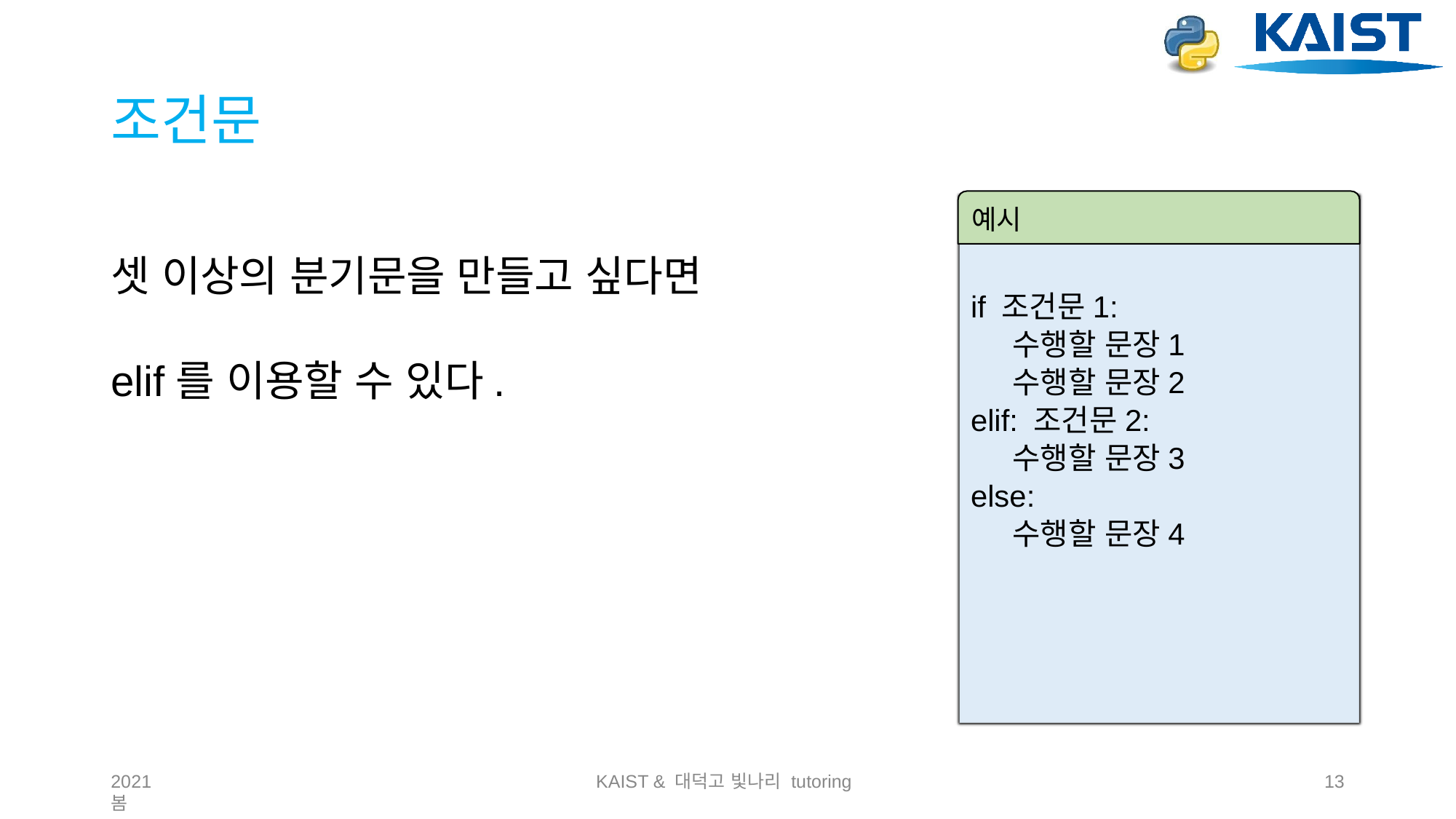

# 조건문

예시
셋 이상의 분기문을 만들고 싶다면

elif를 이용할 수 있다.
if 조건문1:
    수행할 문장1
    수행할 문장2
elif: 조건문2:
    수행할 문장3
else:
    수행할 문장4
2021 봄
KAIST & 대덕고 빛나리 tutoring
13